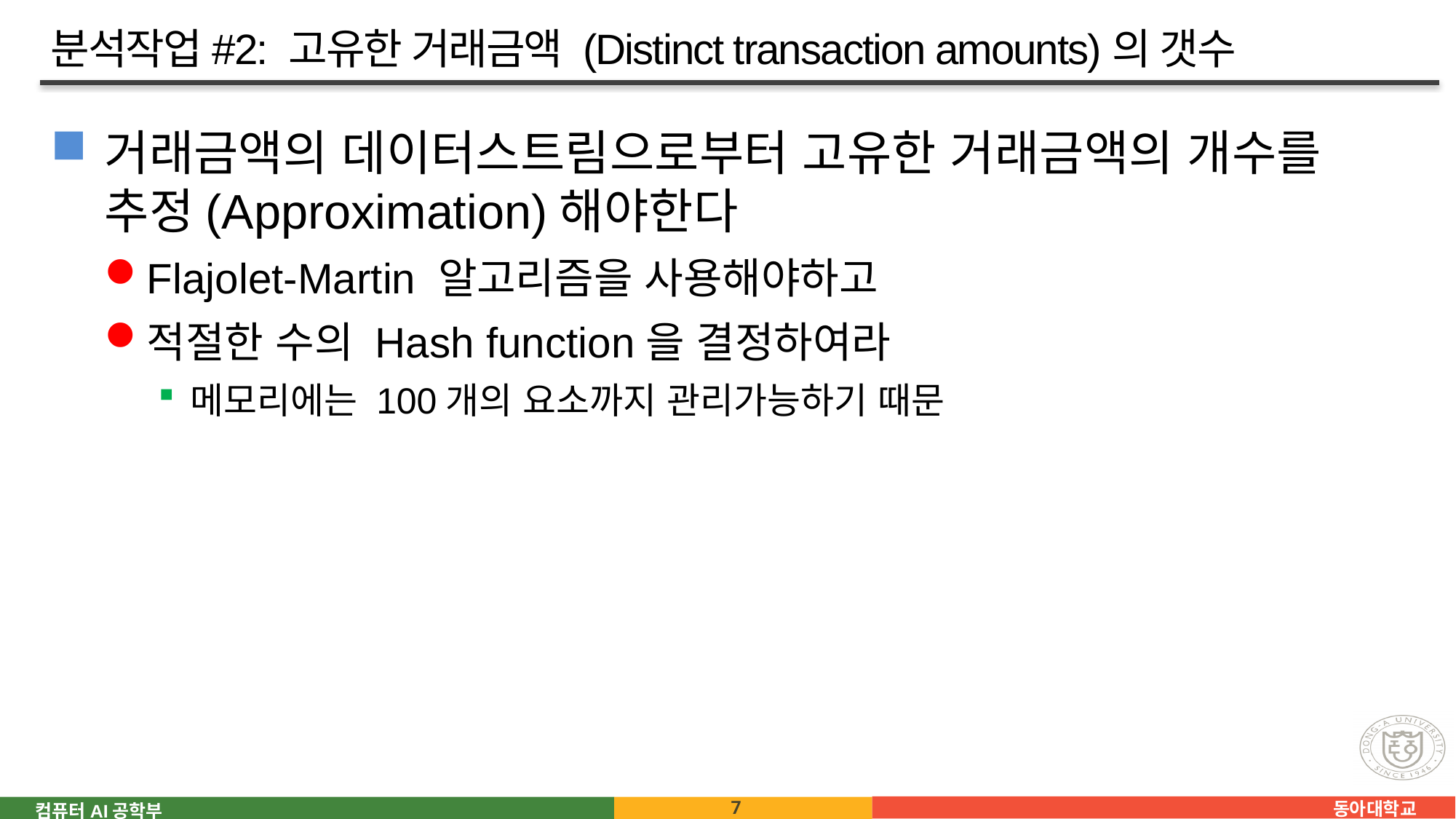

# 분석작업#2: 고유한 거래금액 (Distinct transaction amounts)의 갯수
거래금액의 데이터스트림으로부터 고유한 거래금액의 개수를 추정(Approximation)해야한다
Flajolet-Martin 알고리즘을 사용해야하고
적절한 수의 Hash function을 결정하여라
메모리에는 100개의 요소까지 관리가능하기 때문
7